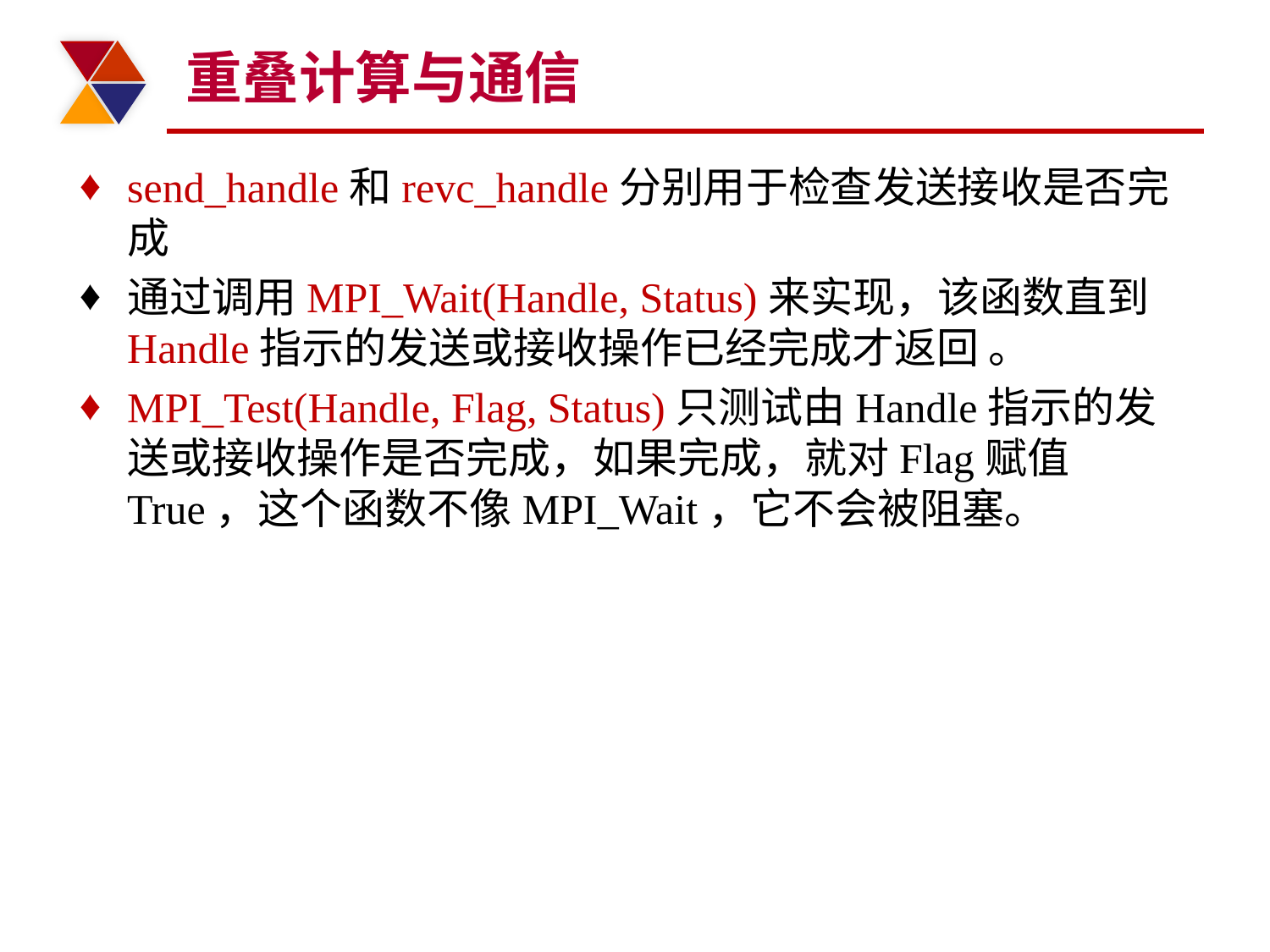

# 重叠计算与通信
send_handle和revc_handle分别用于检查发送接收是否完成
通过调用MPI_Wait(Handle, Status)来实现，该函数直到Handle指示的发送或接收操作已经完成才返回 。
MPI_Test(Handle, Flag, Status)只测试由Handle指示的发送或接收操作是否完成，如果完成，就对Flag赋值True，这个函数不像MPI_Wait，它不会被阻塞。